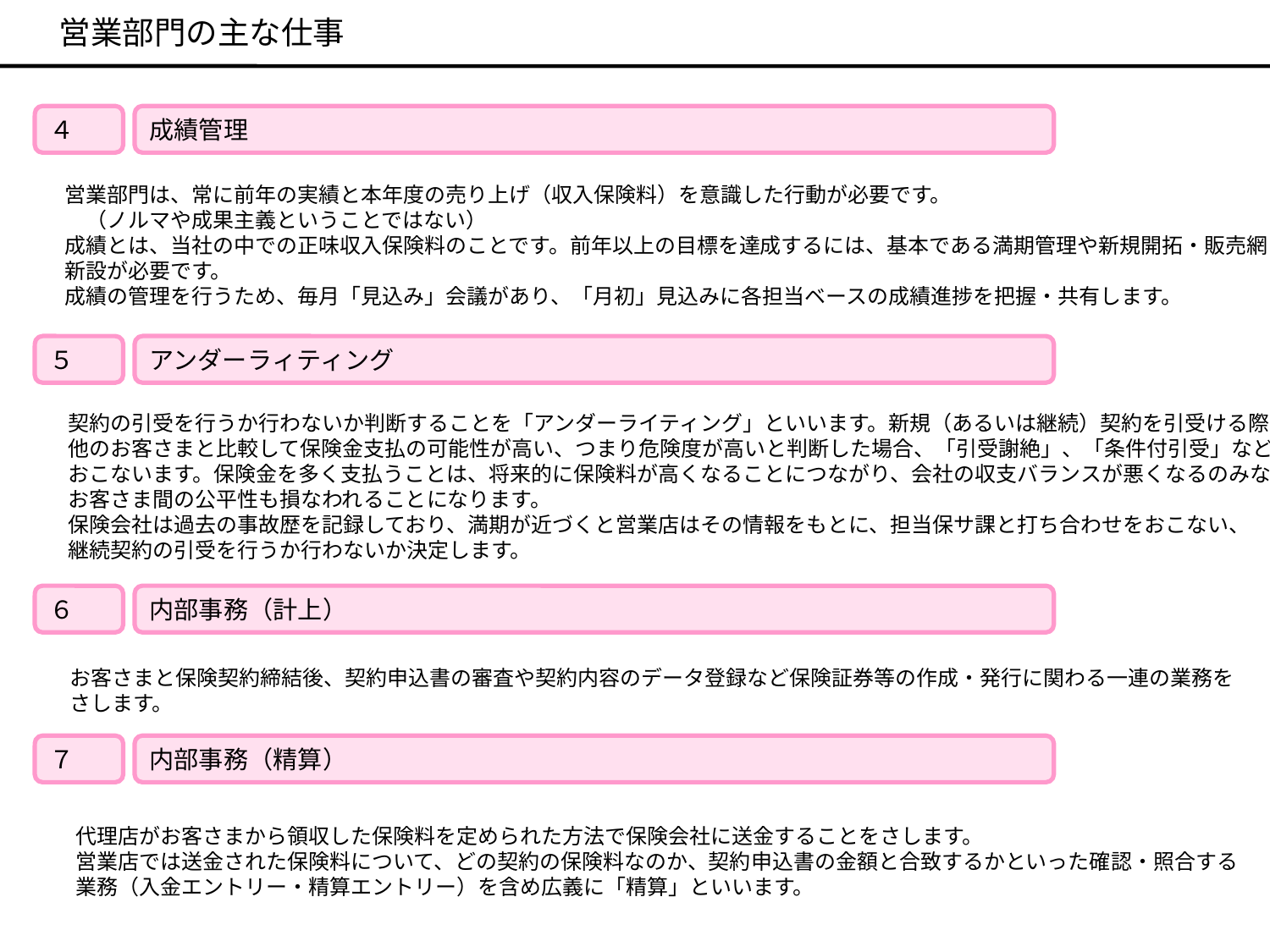

営業部門の主な仕事

４
成績管理
営業部門は、常に前年の実績と本年度の売り上げ（収入保険料）を意識した行動が必要です。
　（ノルマや成果主義ということではない）
成績とは、当社の中での正味収入保険料のことです。前年以上の目標を達成するには、基本である満期管理や新規開拓・販売網
新設が必要です。
成績の管理を行うため、毎月「見込み」会議があり、「月初」見込みに各担当ベースの成績進捗を把握・共有します。
５
アンダーラィティング
契約の引受を行うか行わないか判断することを「アンダーライティング」といいます。新規（あるいは継続）契約を引受ける際、
他のお客さまと比較して保険金支払の可能性が高い、つまり危険度が高いと判断した場合、「引受謝絶」、「条件付引受」などを
おこないます。保険金を多く支払うことは、将来的に保険料が高くなることにつながり、会社の収支バランスが悪くなるのみならず、
お客さま間の公平性も損なわれることになります。
保険会社は過去の事故歴を記録しており、満期が近づくと営業店はその情報をもとに、担当保サ課と打ち合わせをおこない、
継続契約の引受を行うか行わないか決定します。
６
内部事務（計上）
お客さまと保険契約締結後、契約申込書の審査や契約内容のデータ登録など保険証券等の作成・発行に関わる一連の業務を
さします。
７
内部事務（精算）

代理店がお客さまから領収した保険料を定められた方法で保険会社に送金することをさします。
営業店では送金された保険料について、どの契約の保険料なのか、契約申込書の金額と合致するかといった確認・照合する
業務（入金エントリー・精算エントリー）を含め広義に「精算」といいます。